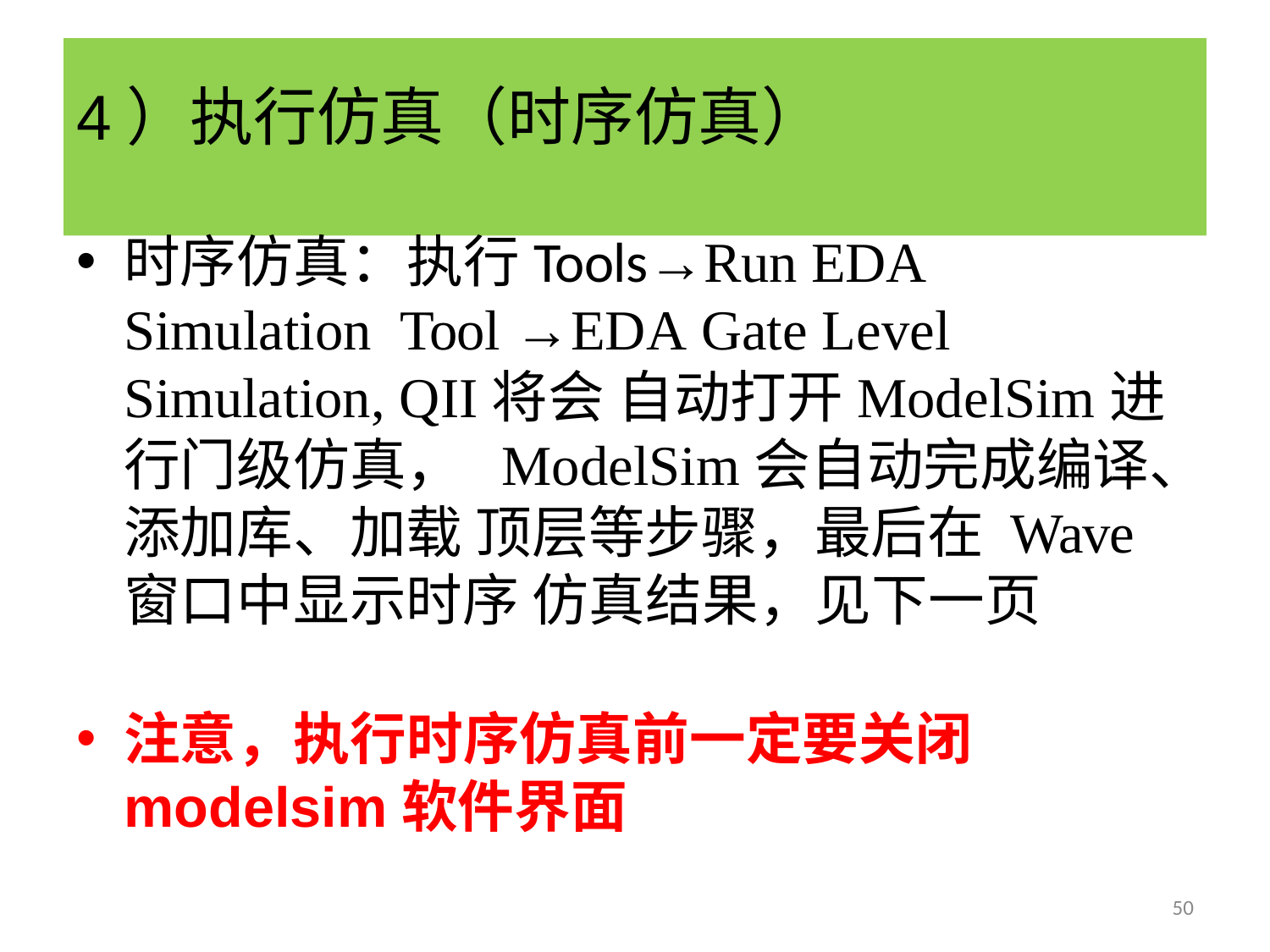

# 4）执行仿真（时序仿真）
时序仿真：执行Tools→Run EDA Simulation  Tool →EDA Gate Level Simulation, QII将会 自动打开ModelSim进行门级仿真，  ModelSim会自动完成编译、添加库、加载 顶层等步骤，最后在 Wave窗口中显示时序 仿真结果，见下一页

注意，执行时序仿真前一定要关闭modelsim软件界面
50